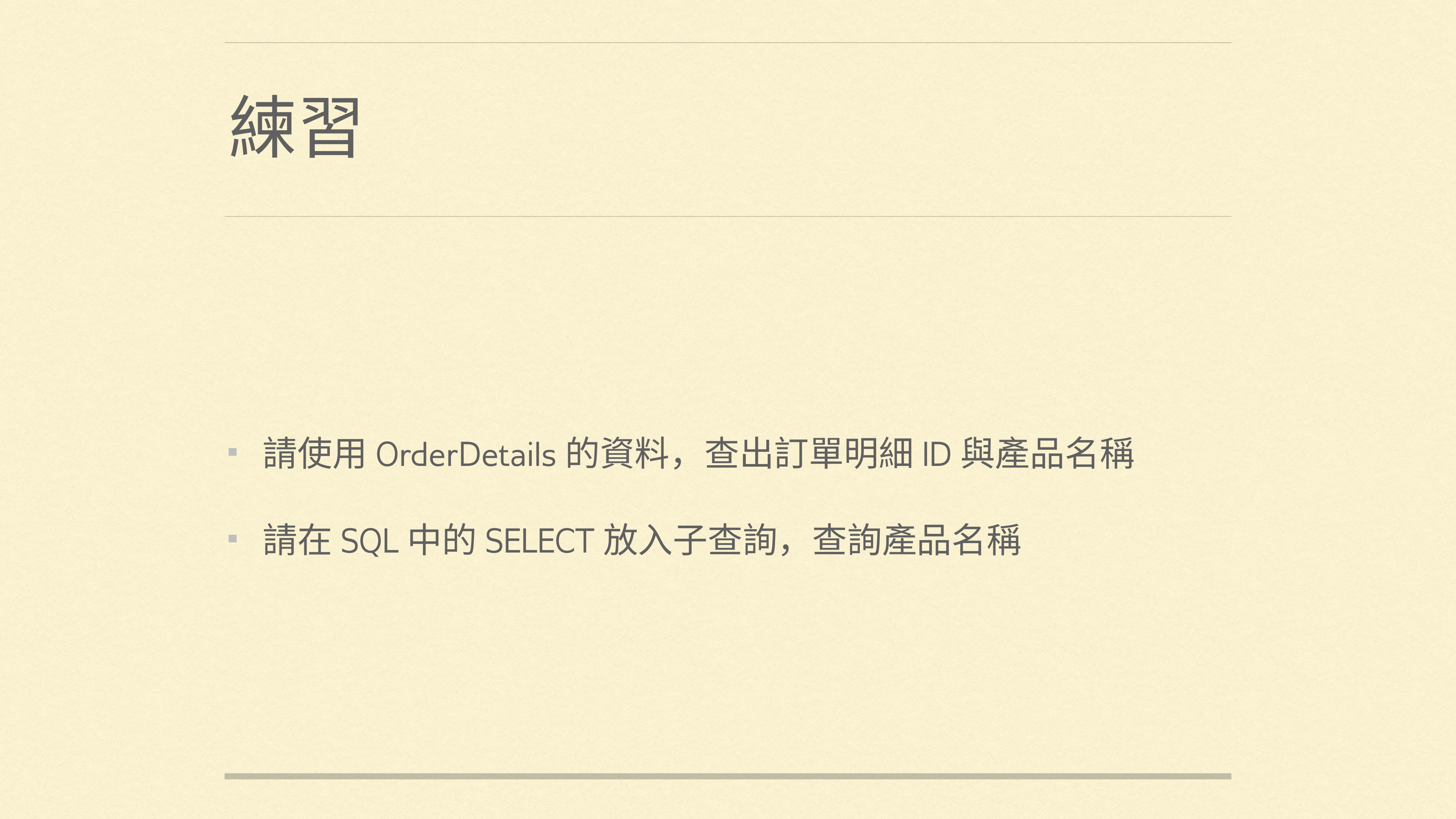

# 練習
請使用OrderDetails的資料，查出訂單明細ID與產品名稱
請在SQL中的SELECT放入子查詢，查詢產品名稱